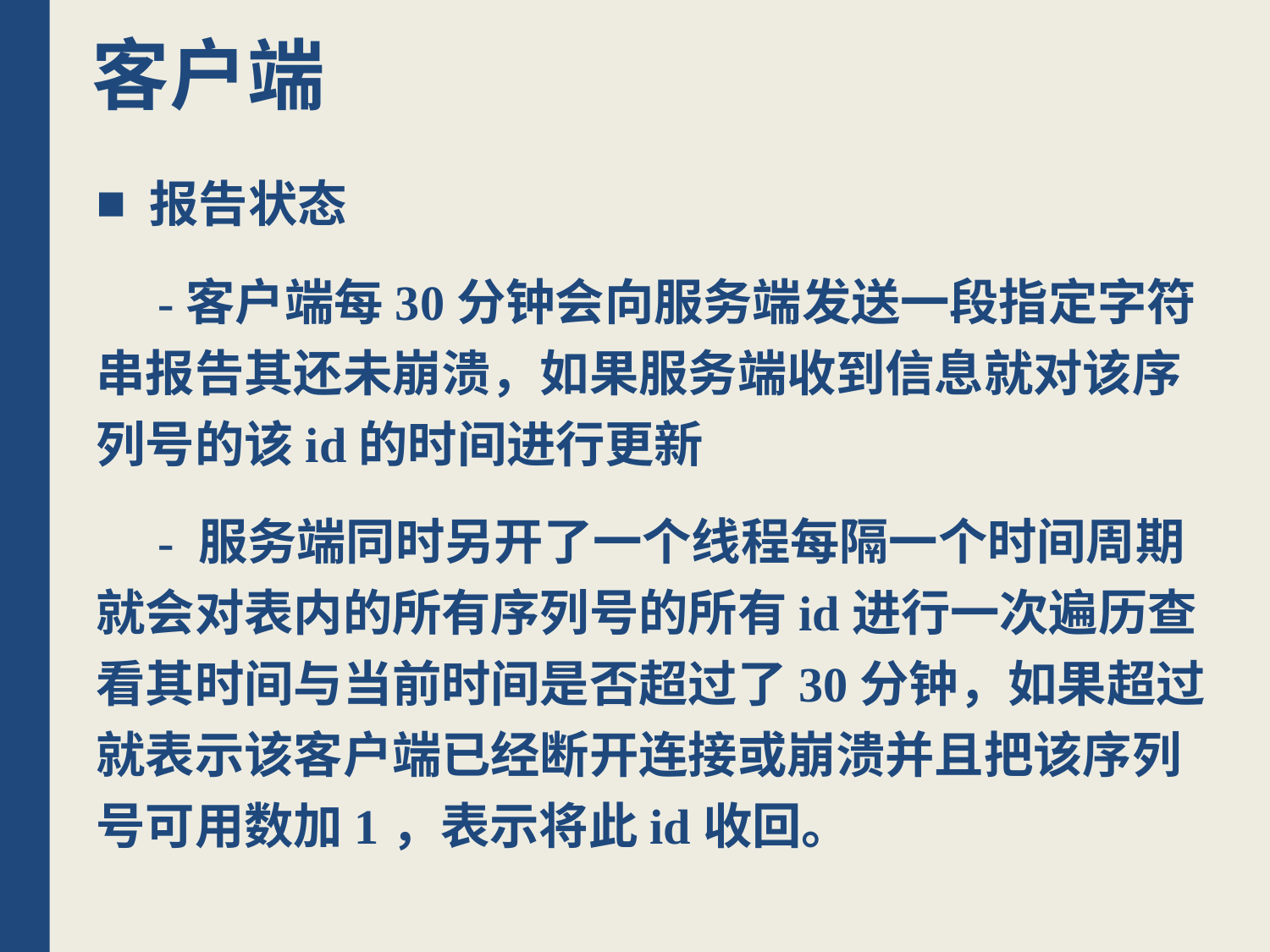

# 客户端
报告状态
     -客户端每30分钟会向服务端发送一段指定字符串报告其还未崩溃，如果服务端收到信息就对该序列号的该id的时间进行更新
     - 服务端同时另开了一个线程每隔一个时间周期就会对表内的所有序列号的所有id进行一次遍历查看其时间与当前时间是否超过了30分钟，如果超过就表示该客户端已经断开连接或崩溃并且把该序列号可用数加1，表示将此id收回。